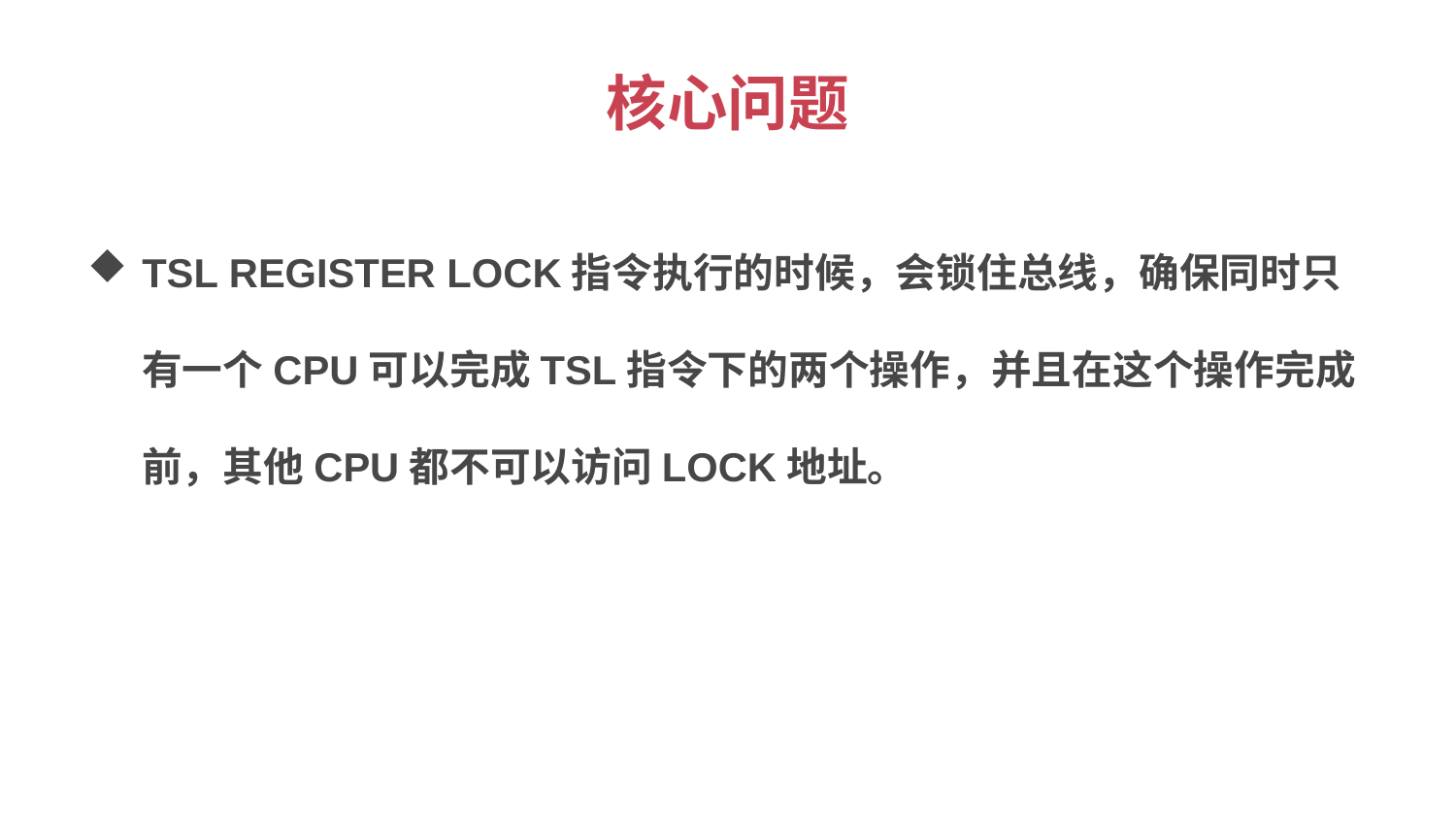

# 核心问题
TSL REGISTER LOCK指令执行的时候，会锁住总线，确保同时只有一个CPU可以完成TSL指令下的两个操作，并且在这个操作完成前，其他CPU都不可以访问LOCK地址。